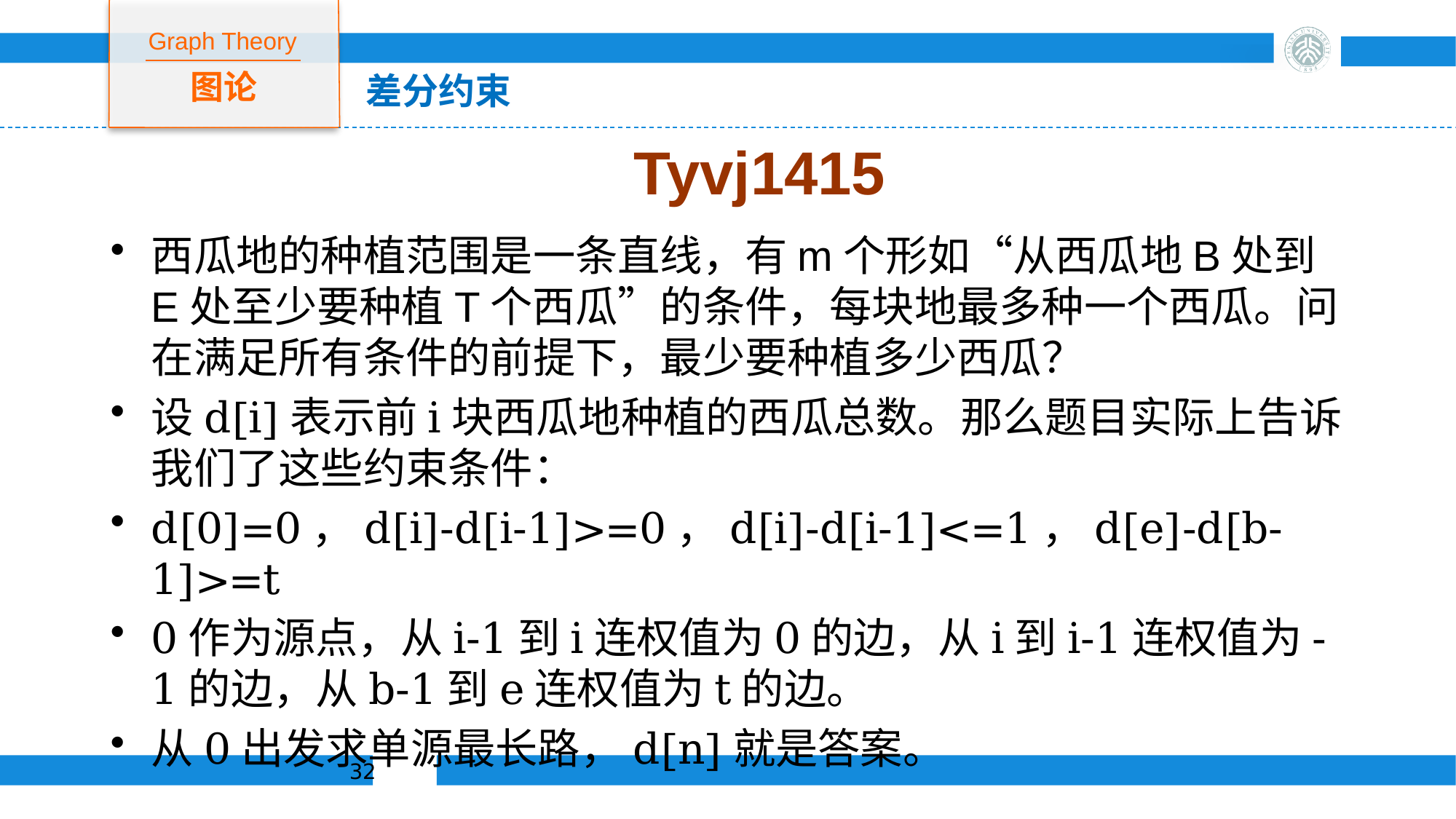

Graph Theory
图论
差分约束
# Tyvj1415
西瓜地的种植范围是一条直线，有m个形如“从西瓜地B处到E处至少要种植T个西瓜”的条件，每块地最多种一个西瓜。问在满足所有条件的前提下，最少要种植多少西瓜？
设d[i]表示前i块西瓜地种植的西瓜总数。那么题目实际上告诉我们了这些约束条件：
d[0]=0，d[i]-d[i-1]>=0，d[i]-d[i-1]<=1，d[e]-d[b-1]>=t
0作为源点，从i-1到i连权值为0的边，从i到i-1连权值为-1的边，从b-1到e连权值为t的边。
从0出发求单源最长路，d[n]就是答案。